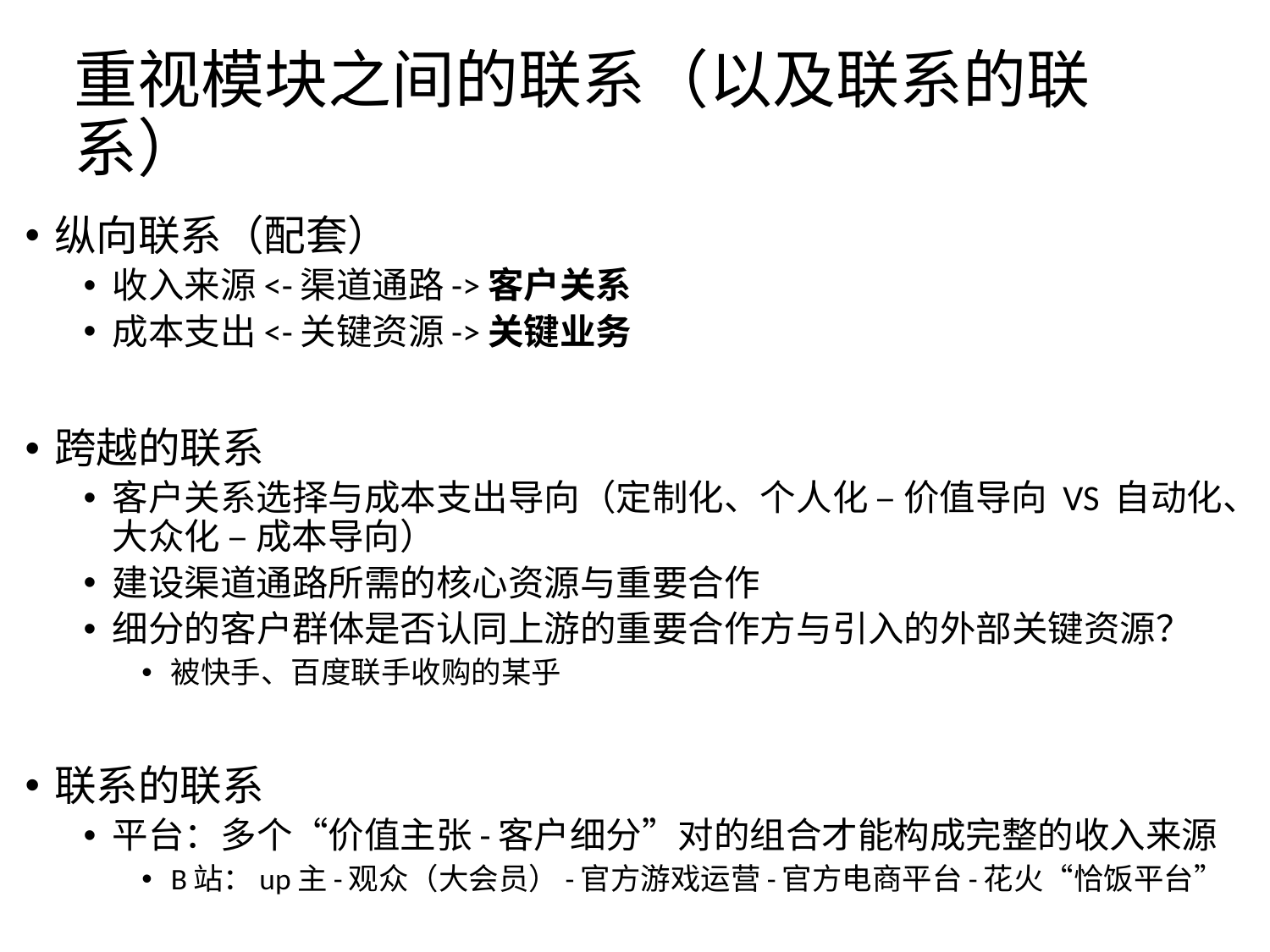

# 重视模块之间的联系（以及联系的联系）
纵向联系（配套）
收入来源<-渠道通路->客户关系
成本支出<-关键资源->关键业务

跨越的联系
客户关系选择与成本支出导向（定制化、个人化 – 价值导向 VS 自动化、大众化 – 成本导向）
建设渠道通路所需的核心资源与重要合作
细分的客户群体是否认同上游的重要合作方与引入的外部关键资源？
被快手、百度联手收购的某乎

联系的联系
平台：多个“价值主张-客户细分”对的组合才能构成完整的收入来源
B站：up主-观众（大会员）-官方游戏运营-官方电商平台-花火“恰饭平台”